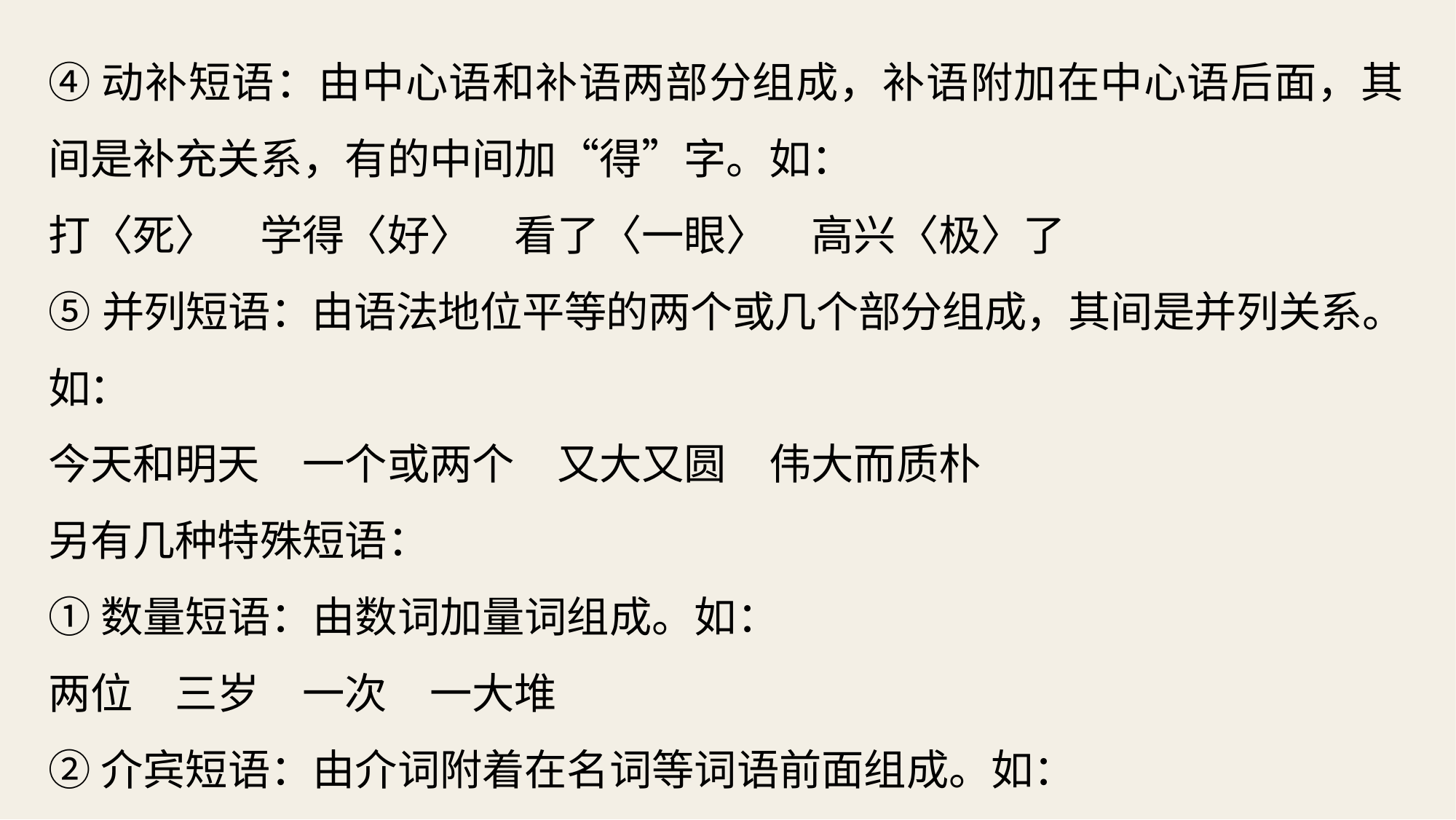

④动补短语：由中心语和补语两部分组成，补语附加在中心语后面，其间是补充关系，有的中间加“得”字。如：
打〈死〉　学得〈好〉　看了〈一眼〉　高兴〈极〉了
⑤并列短语：由语法地位平等的两个或几个部分组成，其间是并列关系。如：
今天和明天　一个或两个　又大又圆　伟大而质朴
另有几种特殊短语：
①数量短语：由数词加量词组成。如：
两位　三岁　一次　一大堆
②介宾短语：由介词附着在名词等词语前面组成。如：
比前几年　为了生存　对这个问题